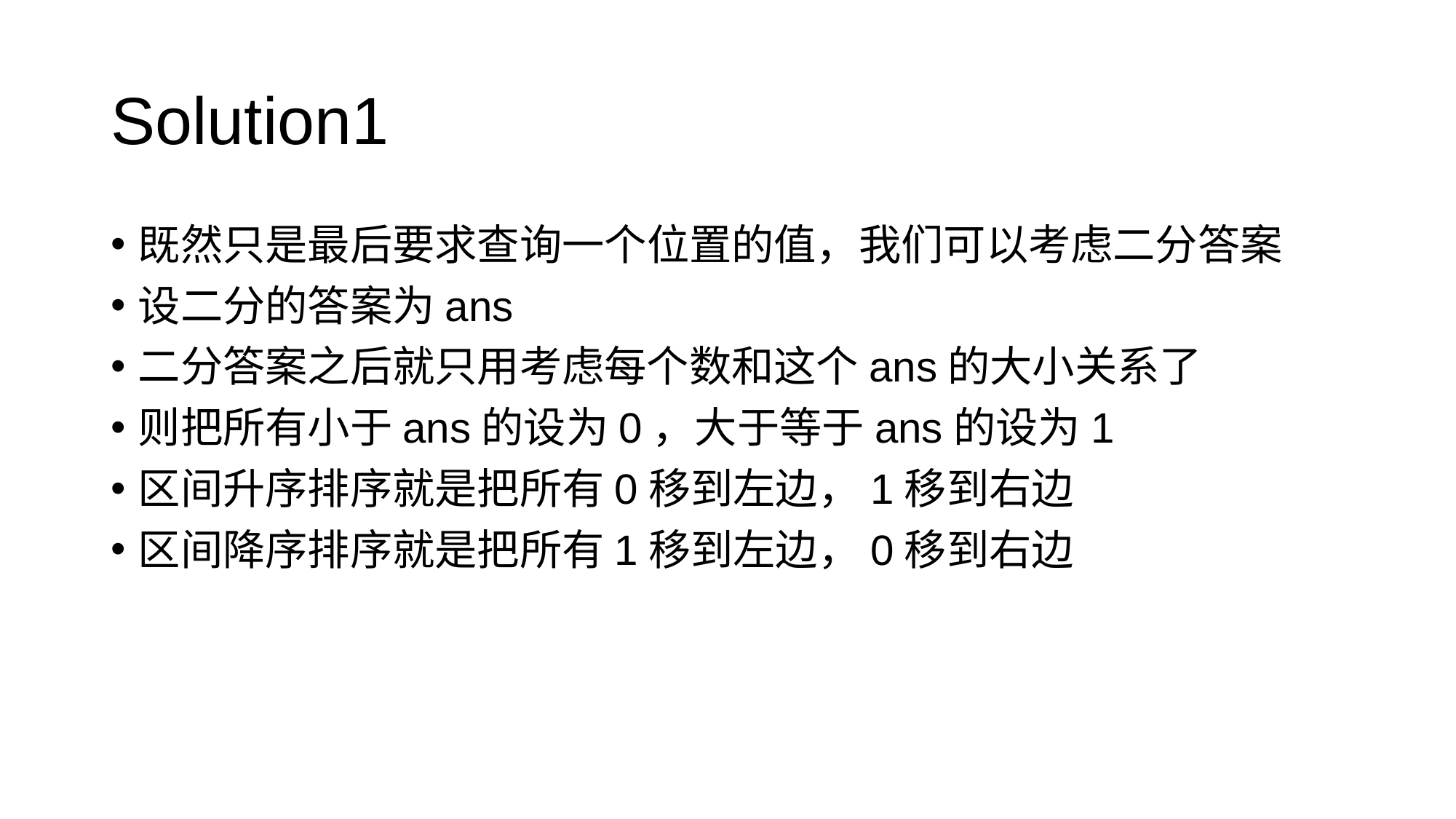

# Solution1
既然只是最后要求查询一个位置的值，我们可以考虑二分答案
设二分的答案为ans
二分答案之后就只用考虑每个数和这个ans的大小关系了
则把所有小于ans的设为0，大于等于ans的设为1
区间升序排序就是把所有0移到左边，1移到右边
区间降序排序就是把所有1移到左边，0移到右边